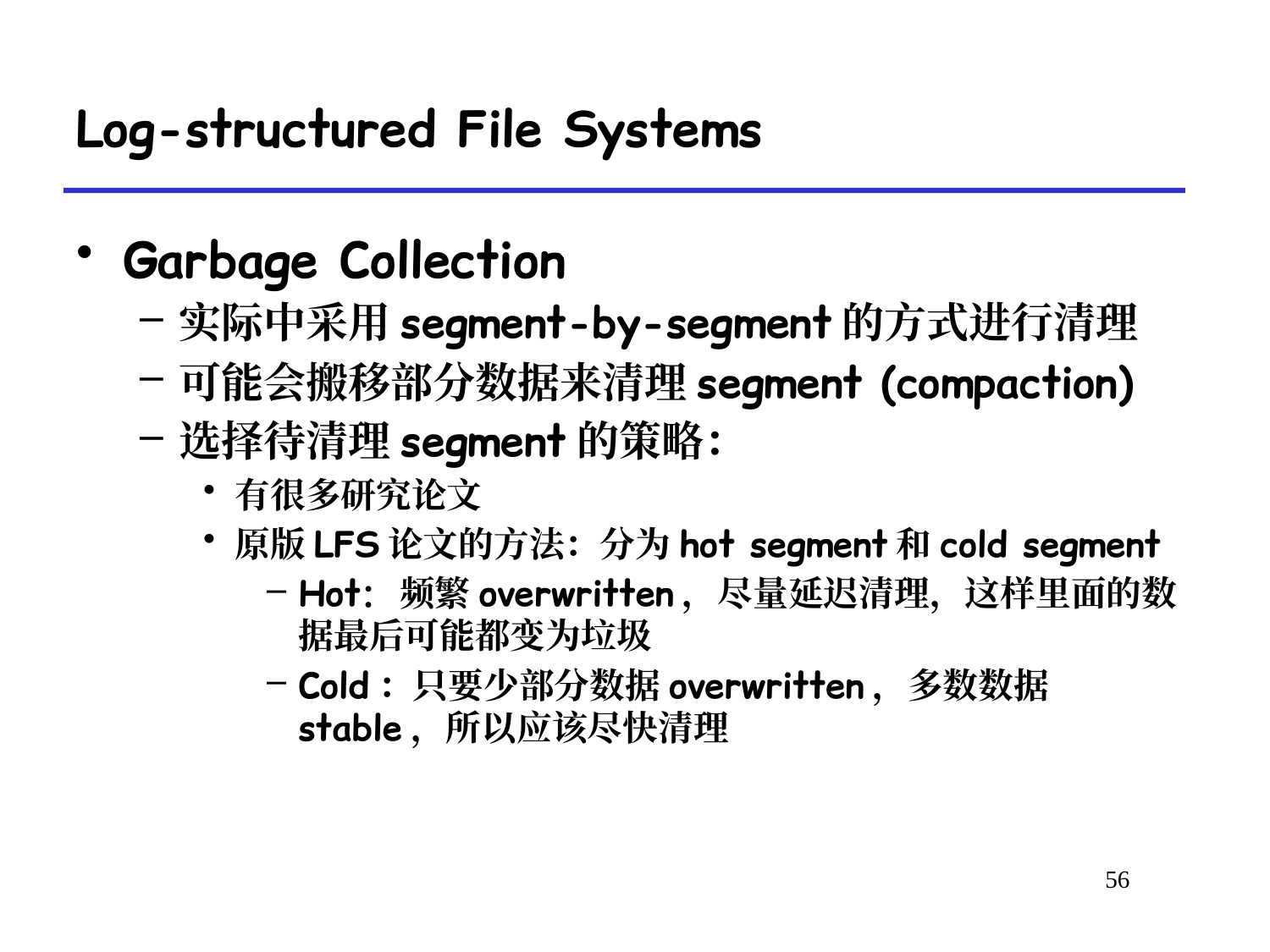

# Log-structured File Systems
Garbage Collection
实际中采用segment-by-segment的方式进行清理
可能会搬移部分数据来清理segment (compaction)
选择待清理segment的策略：
有很多研究论文
原版LFS论文的方法：分为hot segment和cold segment
Hot: 频繁overwritten，尽量延迟清理，这样里面的数据最后可能都变为垃圾
Cold：只要少部分数据overwritten，多数数据stable，所以应该尽快清理
56